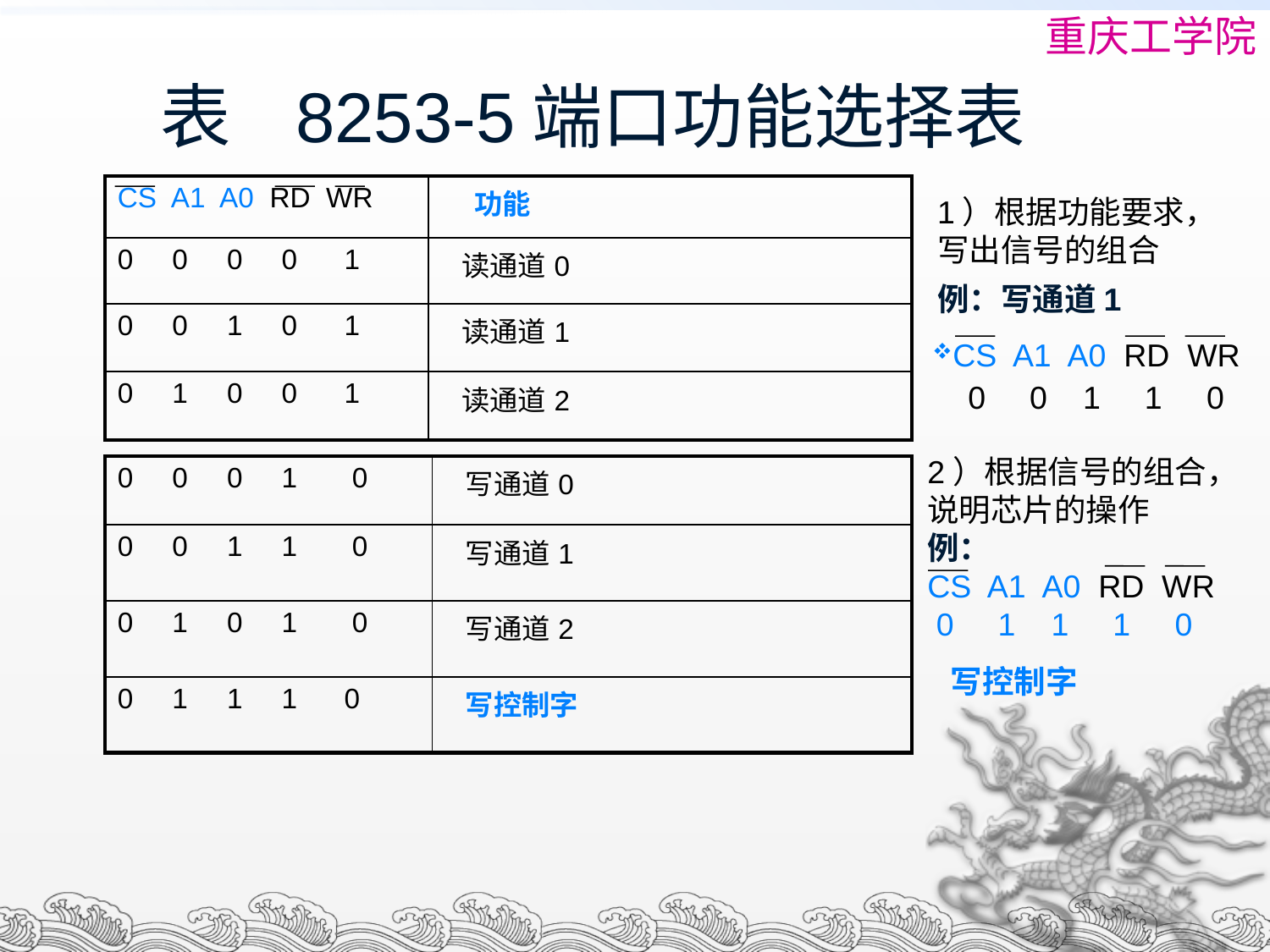

# 表   8253-5端口功能选择表
| CS A1 A0 RD WR | 功能 |
| --- | --- |
| 0 0 0 0 1 | 读通道0 |
| 0 0 1 0 1 | 读通道1 |
| 0 1 0 0 1 | 读通道2 |

1）根据功能要求，写出信号的组合
例：写通道1

CS  A1  A0  RD  WR
    0     0    1     1     0

2）根据信号的组合，说明芯片的操作
例：
CS  A1  A0  RD  WR
 0     1    1     1     0
| 0 0 0 1 0 | 写通道0 |
| --- | --- |
| 0 0 1 1 0 | 写通道1 |
| 0 1 0 1 0 | 写通道2 |
| 0 1 1 1 0 | 写控制字 |

 写控制字